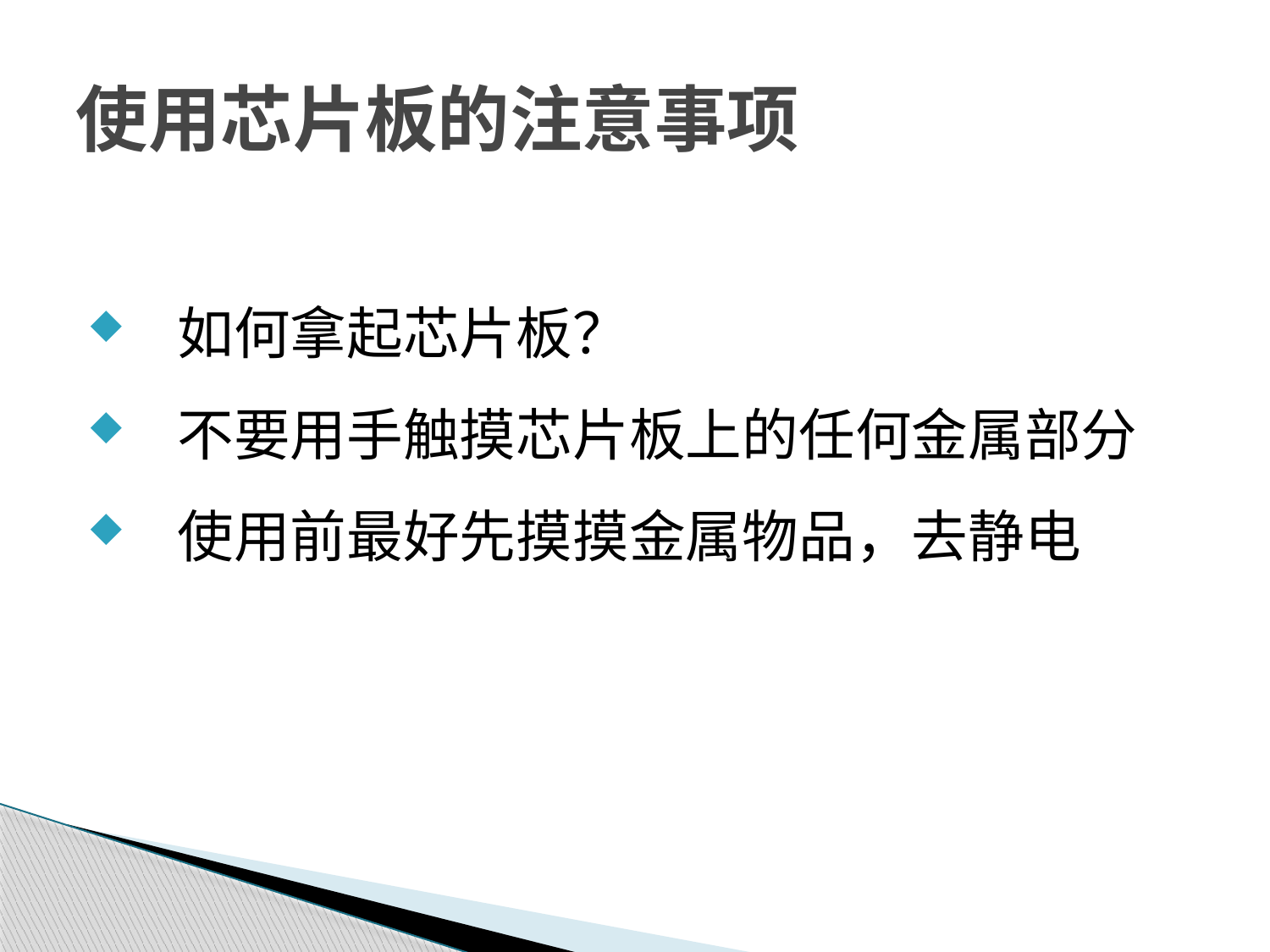

# 使用芯片板的注意事项
   如何拿起芯片板？
   不要用手触摸芯片板上的任何金属部分
   使用前最好先摸摸金属物品，去静电